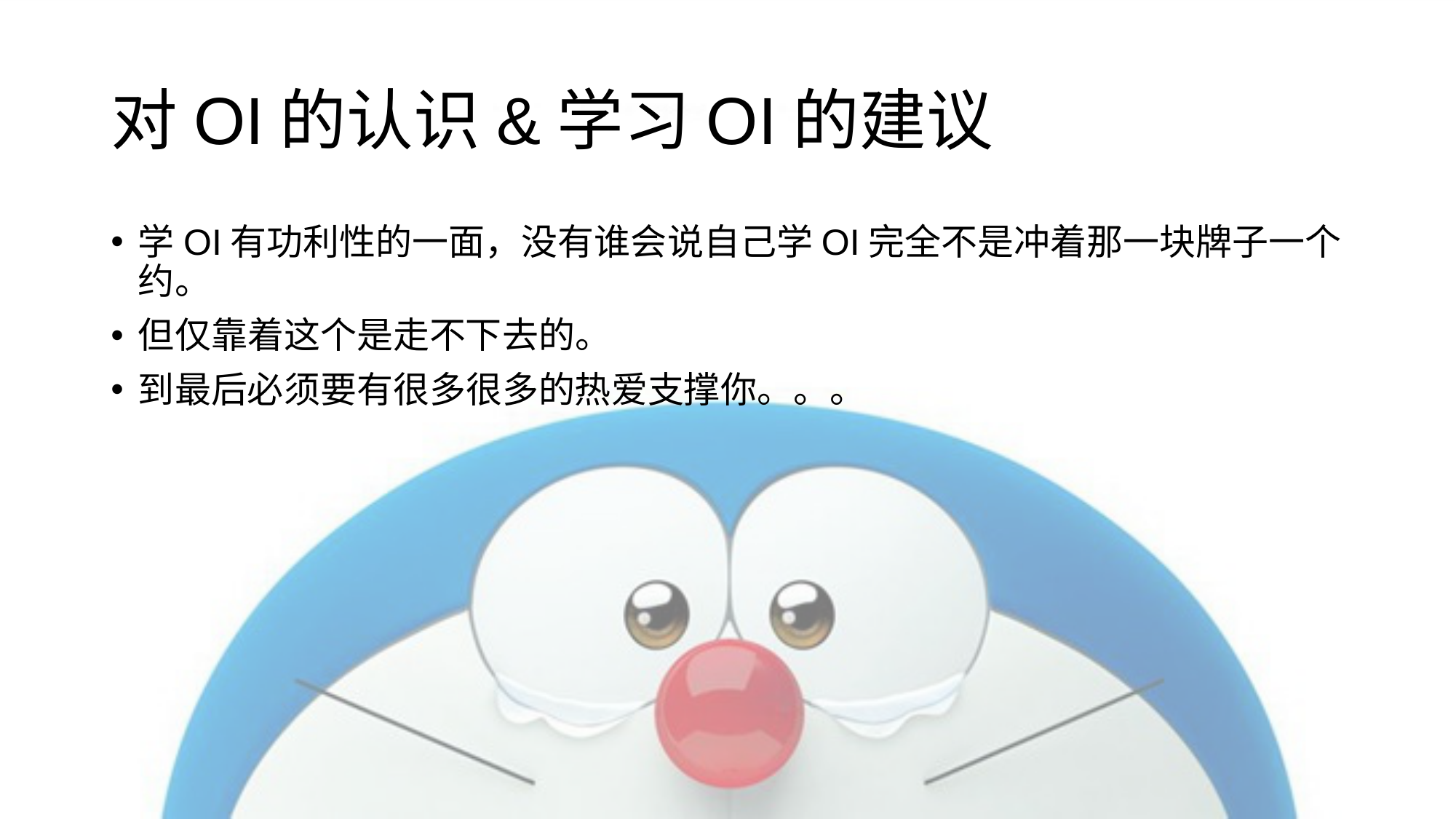

# 对OI的认识&学习OI的建议
学OI有功利性的一面，没有谁会说自己学OI完全不是冲着那一块牌子一个约。
但仅靠着这个是走不下去的。
到最后必须要有很多很多的热爱支撑你。。。